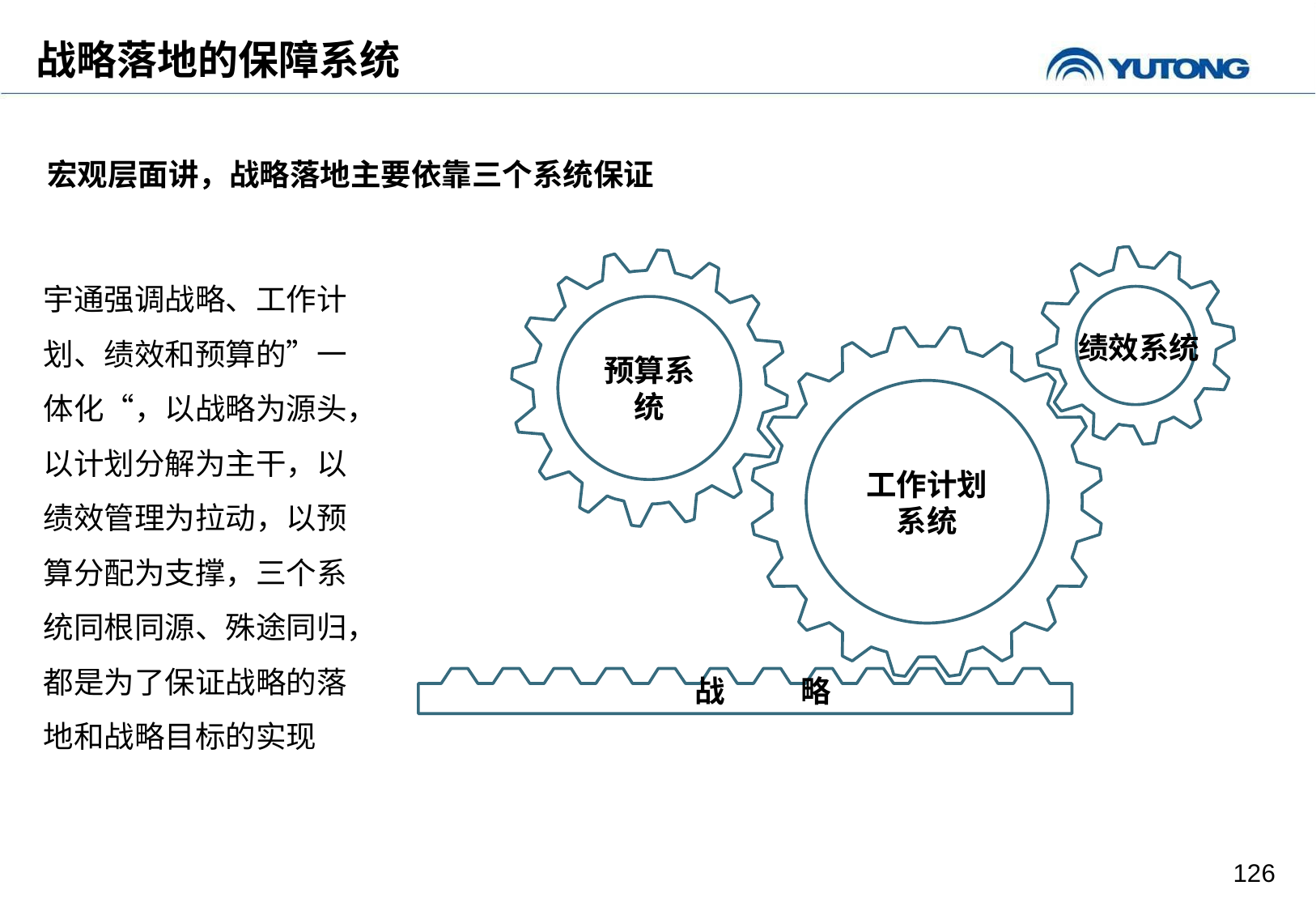

战略落地的保障系统
宏观层面讲，战略落地主要依靠三个系统保证

宇通强调战略、工作计划、绩效和预算的”一体化“，以战略为源头，以计划分解为主干，以绩效管理为拉动，以预算分配为支撑，三个系统同根同源、殊途同归，都是为了保证战略的落地和战略目标的实现

预算系统
绩效系统

工作计划系统
战           略

126